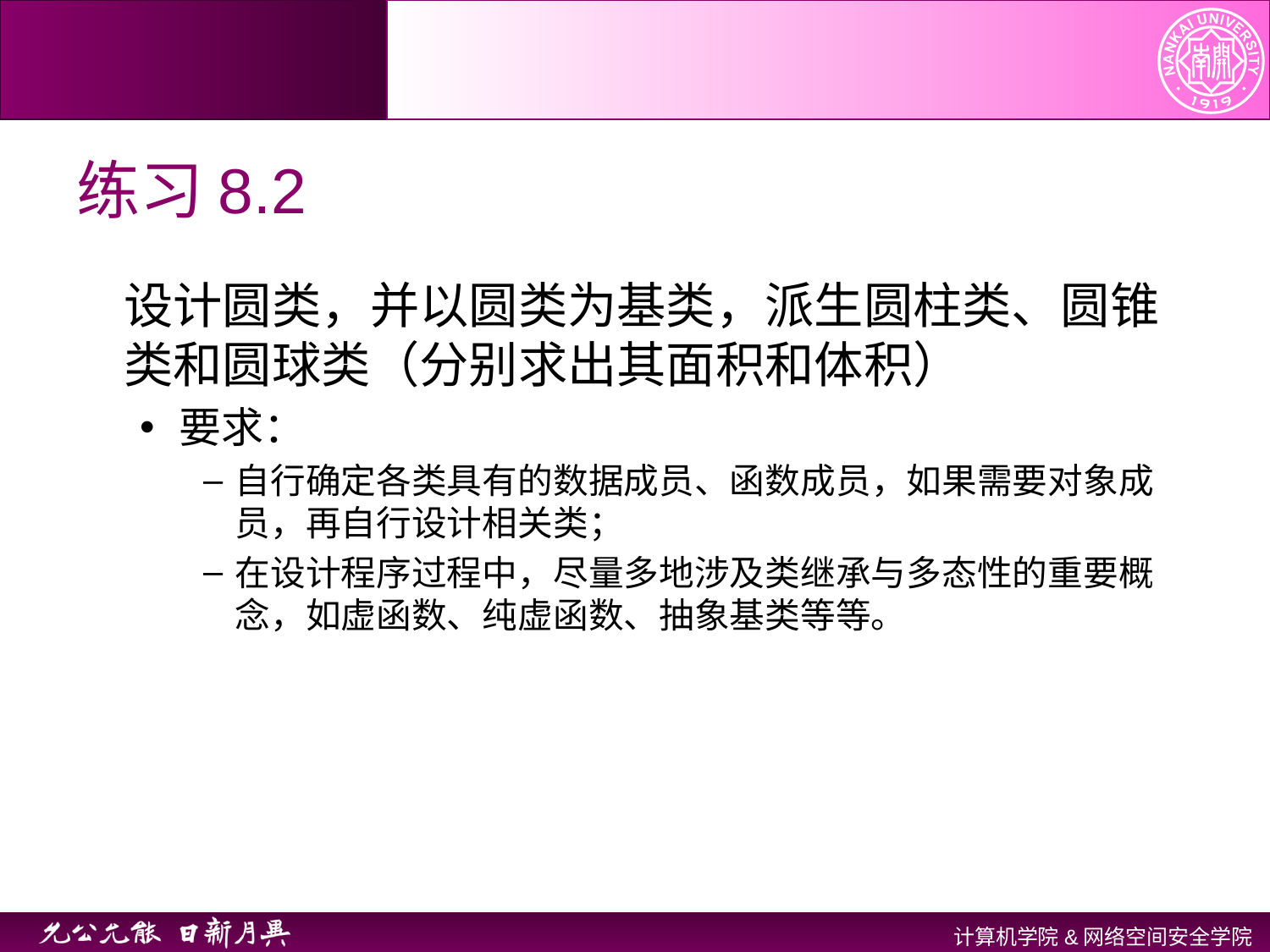

# 练习8.2
设计圆类，并以圆类为基类，派生圆柱类、圆锥类和圆球类（分别求出其面积和体积）
要求：
自行确定各类具有的数据成员、函数成员，如果需要对象成员，再自行设计相关类；
在设计程序过程中，尽量多地涉及类继承与多态性的重要概念，如虚函数、纯虚函数、抽象基类等等。